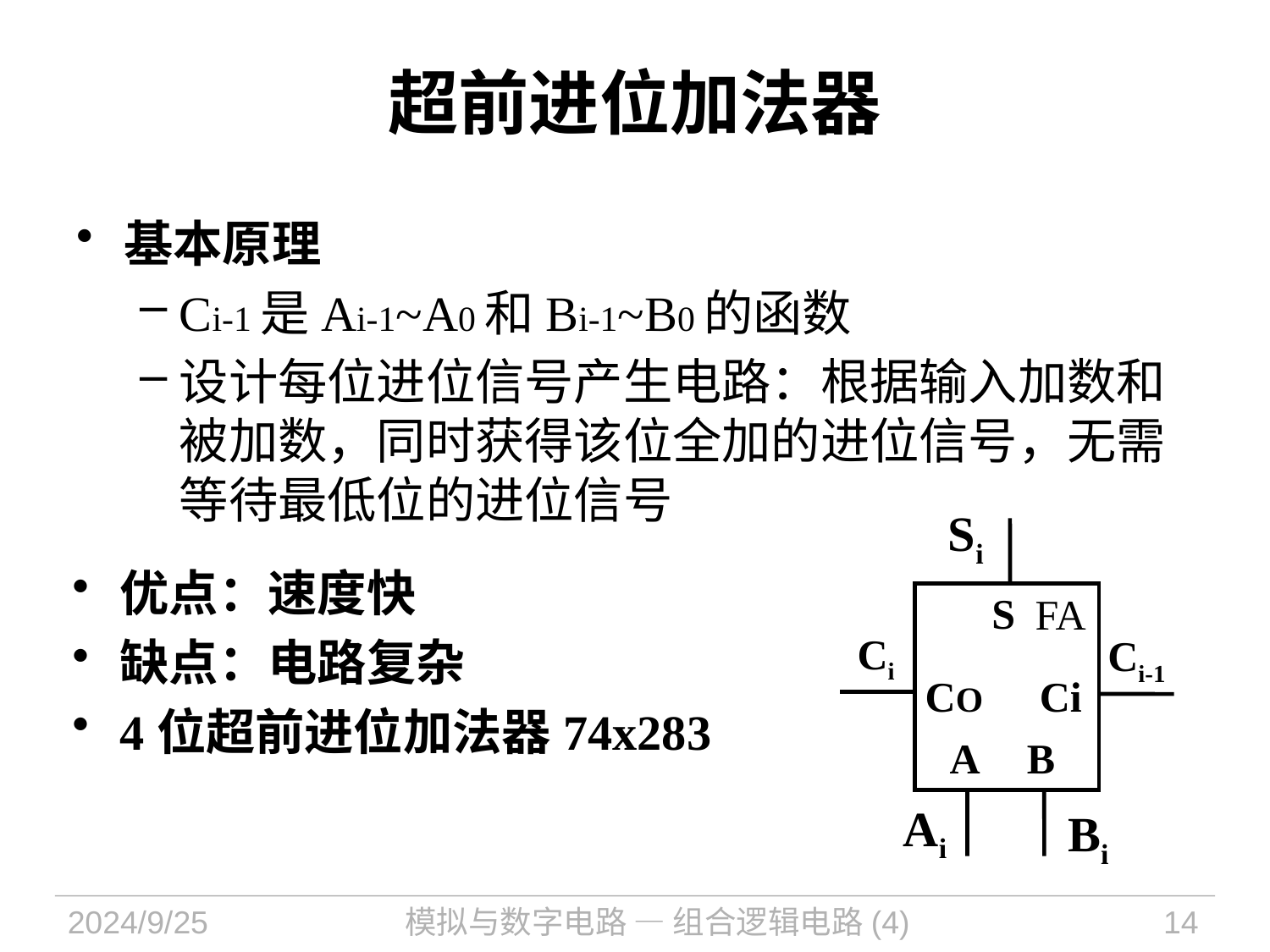

# 超前进位加法器
基本原理
Ci-1是Ai-1~A0和Bi-1~B0的函数
设计每位进位信号产生电路：根据输入加数和被加数，同时获得该位全加的进位信号，无需等待最低位的进位信号
Si

优点：速度快
缺点：电路复杂
4位超前进位加法器74x283
S

FA
Ci
Ci-1
CO
Ci

A
B

Ai
Bi
2024/9/25
模拟与数字电路 — 组合逻辑电路(4)
14